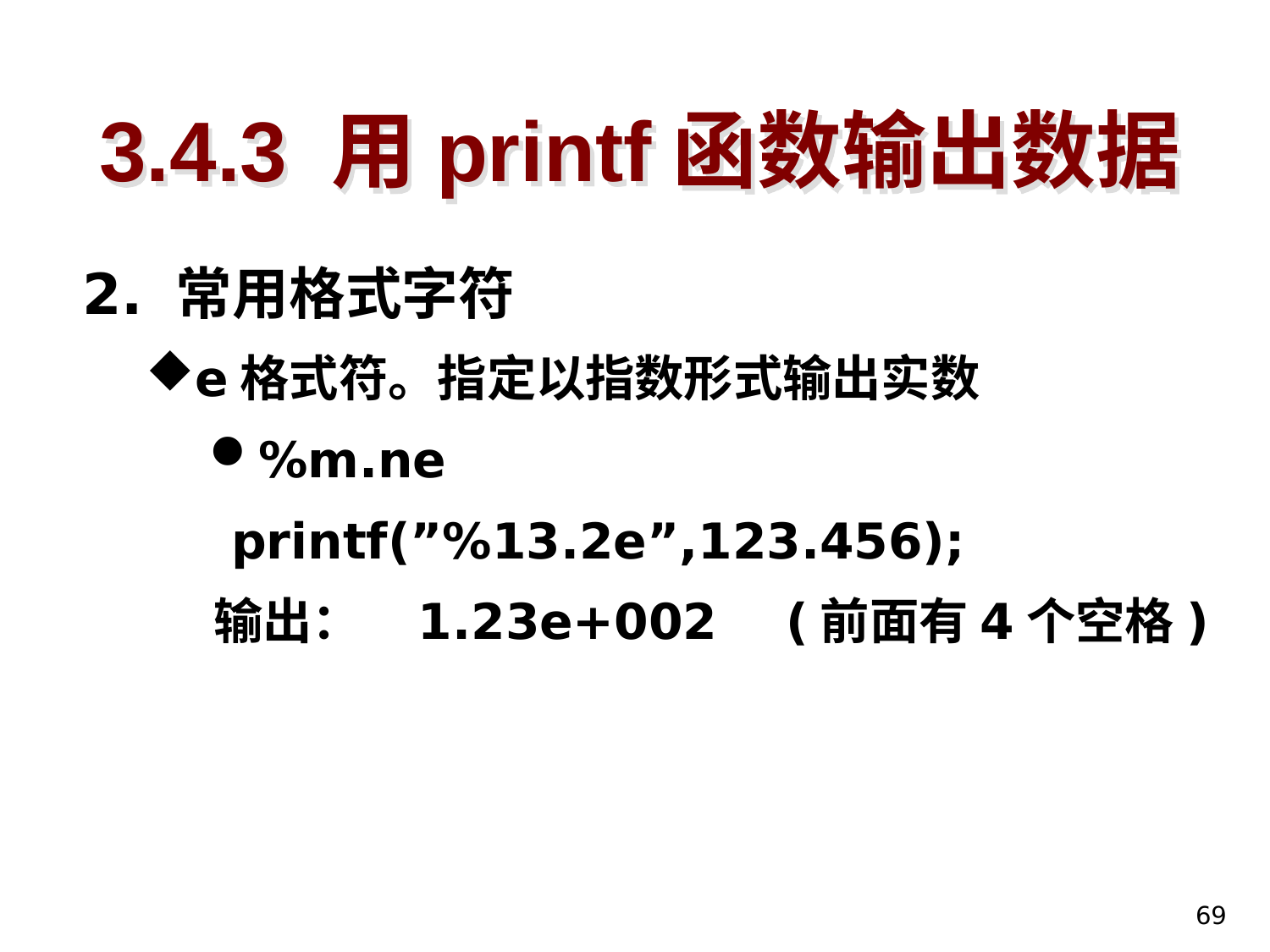

# 3.4.3 用printf函数输出数据
2. 常用格式字符
e格式符。指定以指数形式输出实数
%m.ne
     printf(”%13.2e”,123.456);
     输出：    1.23e+002    (前面有4个空格)
69